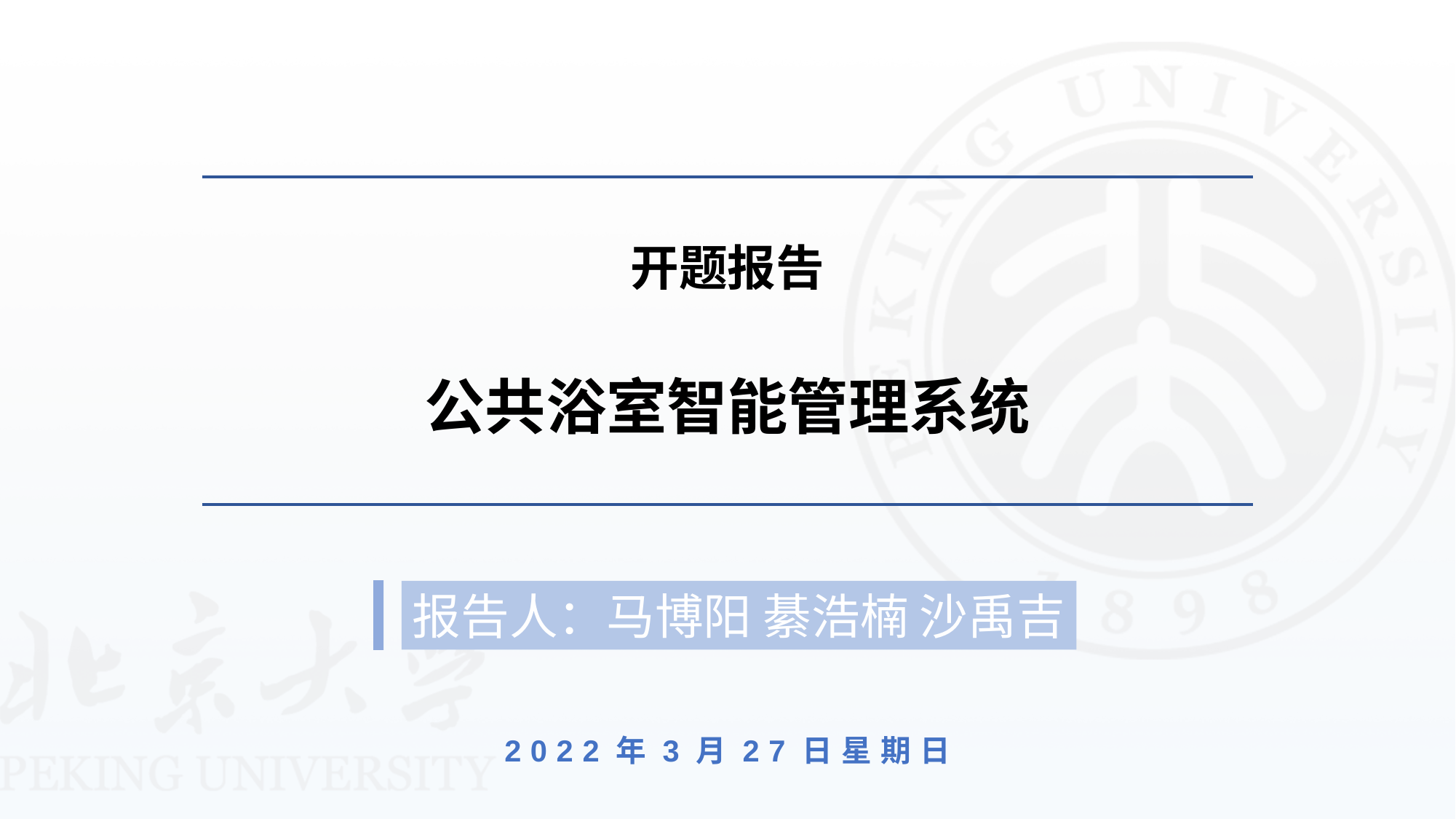

# 开题报告 公共浴室智能管理系统
报告人：马博阳 綦浩楠 沙禹吉

2022年3月27日星期日